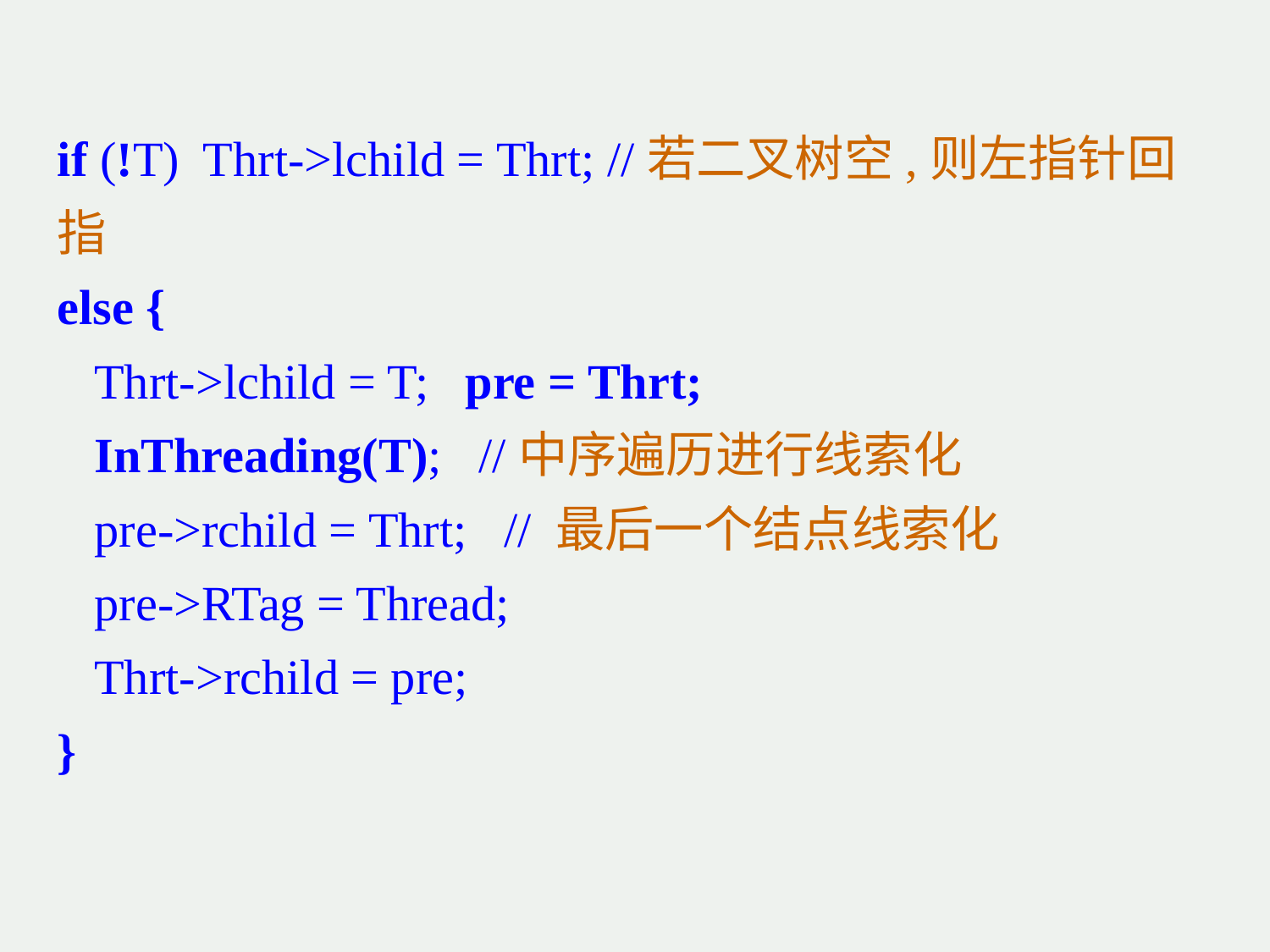

if (!T)  Thrt->lchild = Thrt; //若二叉树空,则左指针回指
else {
   Thrt->lchild = T;   pre = Thrt;
   InThreading(T);   //中序遍历进行线索化
   pre->rchild = Thrt;   // 最后一个结点线索化
   pre->RTag = Thread;
   Thrt->rchild = pre;
}